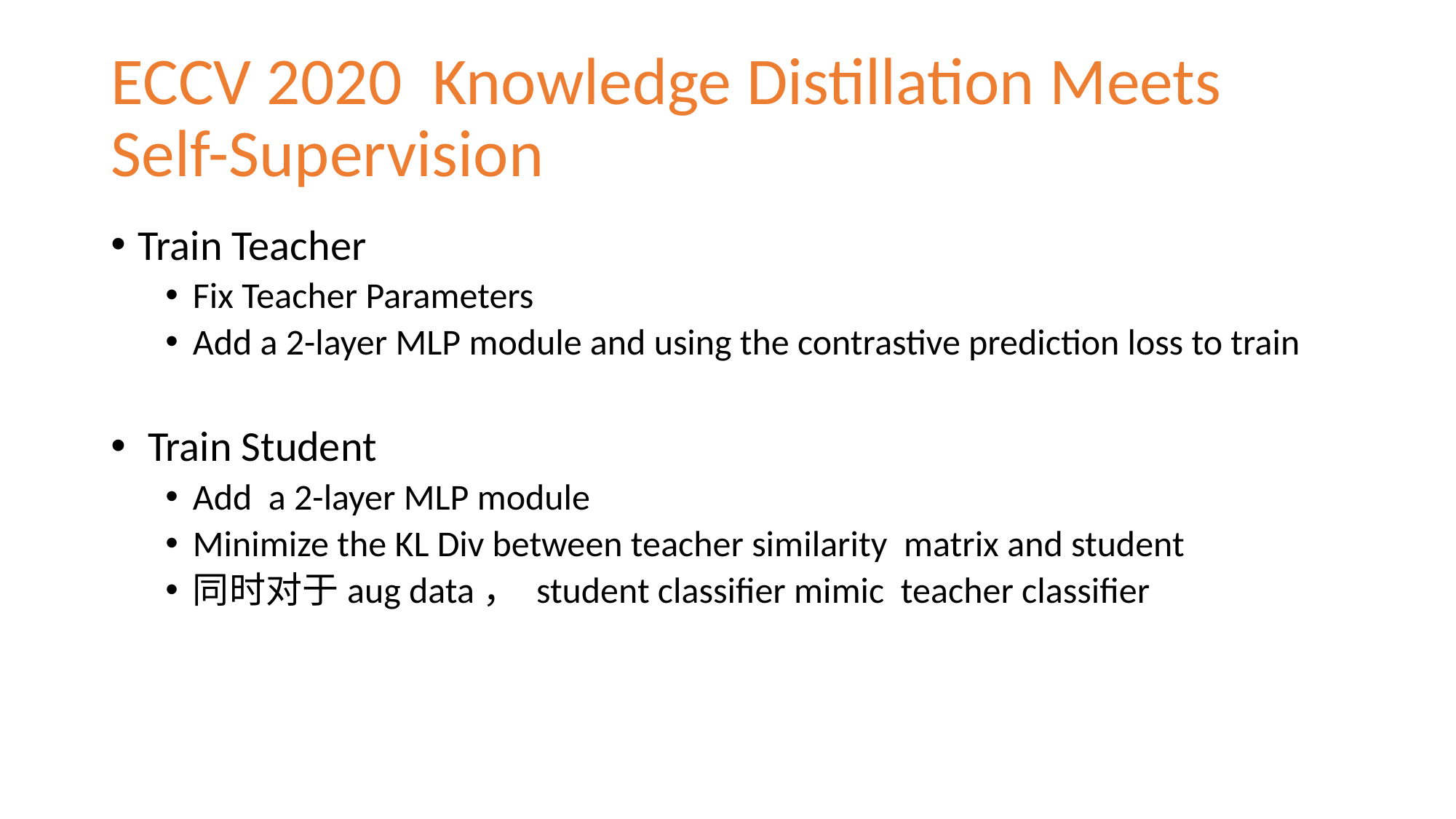

# ECCV 2020  Knowledge Distillation Meets Self-Supervision
Train Teacher
Fix Teacher Parameters
Add a 2-layer MLP module and using the contrastive prediction loss to train

 Train Student
Add  a 2-layer MLP module
Minimize the KL Div between teacher similarity  matrix and student
同时对于aug data， student classifier mimic  teacher classifier